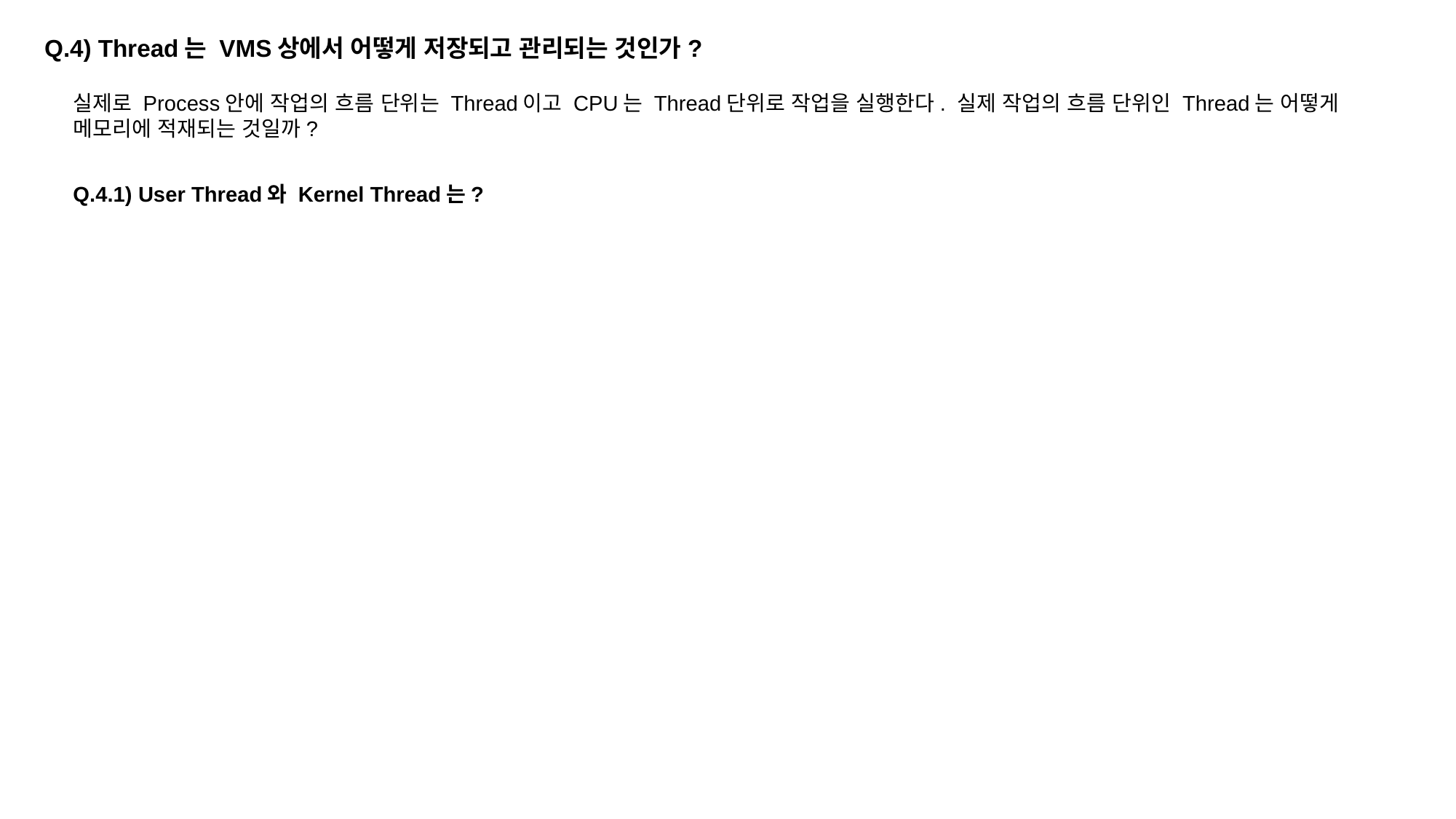

Q.4) Thread는 VMS상에서 어떻게 저장되고 관리되는 것인가?
실제로 Process안에 작업의 흐름 단위는 Thread이고 CPU는 Thread단위로 작업을 실행한다. 실제 작업의 흐름 단위인 Thread는 어떻게 메모리에 적재되는 것일까?
Q.4.1) User Thread와 Kernel Thread는?